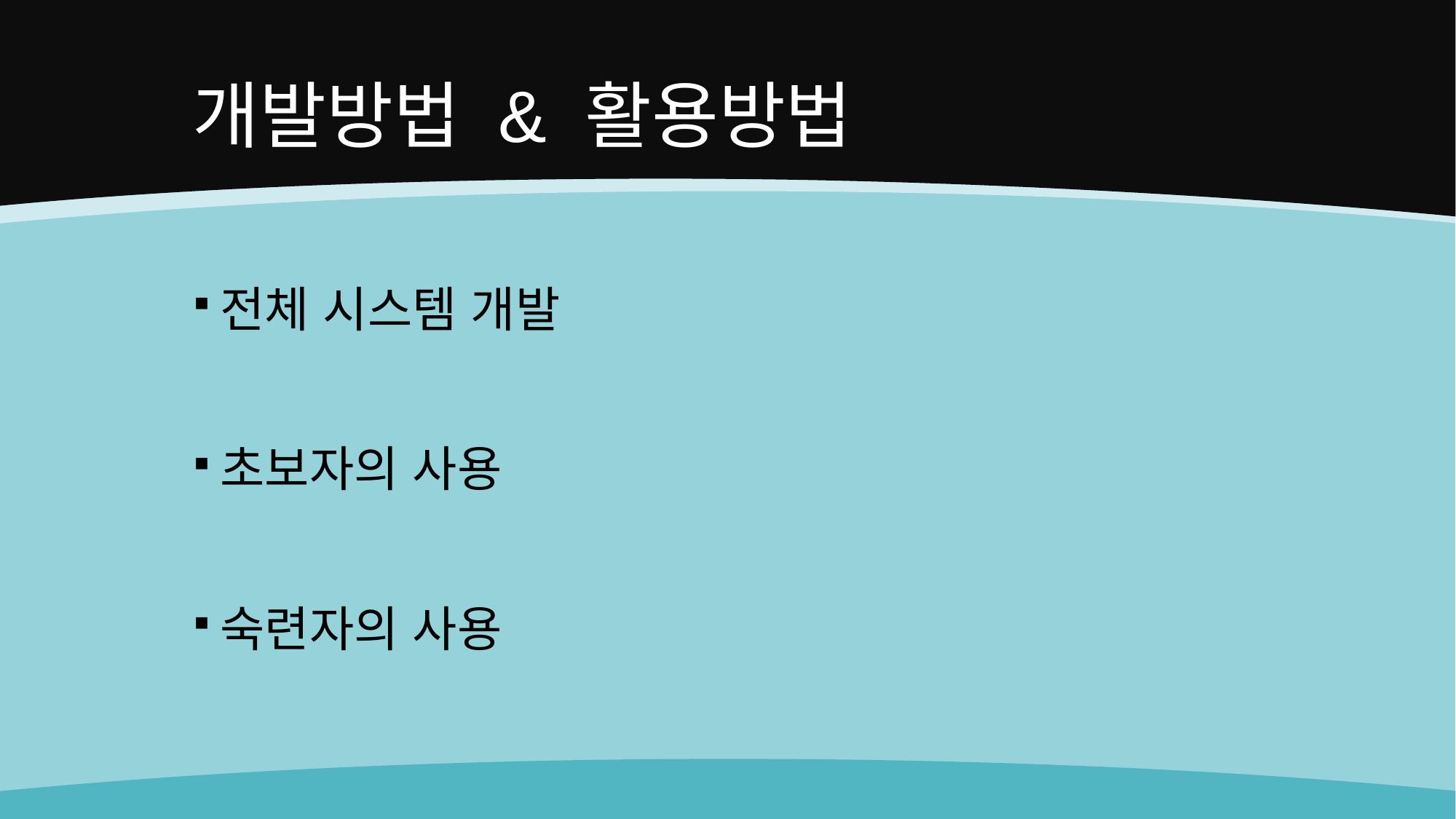

# 개발방법 & 활용방법

전체 시스템 개발

초보자의 사용

숙련자의 사용